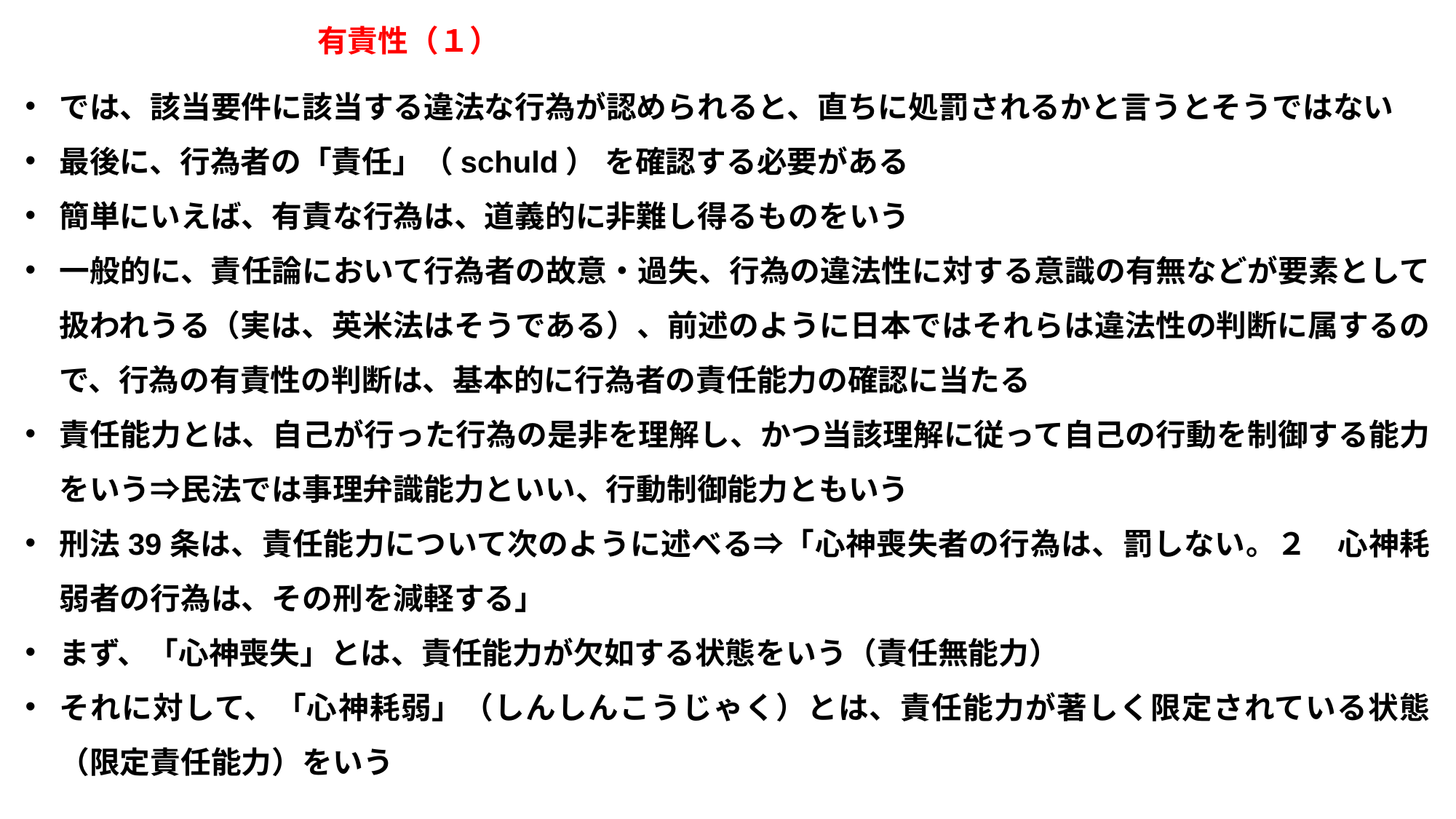

有責性（１）
では、該当要件に該当する違法な行為が認められると、直ちに処罰されるかと言うとそうではない
最後に、行為者の「責任」（schuld）	を確認する必要がある
簡単にいえば、有責な行為は、道義的に非難し得るものをいう
一般的に、責任論において行為者の故意・過失、行為の違法性に対する意識の有無などが要素として扱われうる（実は、英米法はそうである）、前述のように日本ではそれらは違法性の判断に属するので、行為の有責性の判断は、基本的に行為者の責任能力の確認に当たる
責任能力とは、自己が行った行為の是非を理解し、かつ当該理解に従って自己の行動を制御する能力をいう⇒民法では事理弁識能力といい、行動制御能力ともいう
刑法39条は、責任能力について次のように述べる⇒「心神喪失者の行為は、罰しない。２　心神耗弱者の行為は、その刑を減軽する」
まず、「心神喪失」とは、責任能力が欠如する状態をいう（責任無能力）
それに対して、「心神耗弱」（しんしんこうじゃく）とは、責任能力が著しく限定されている状態（限定責任能力）をいう